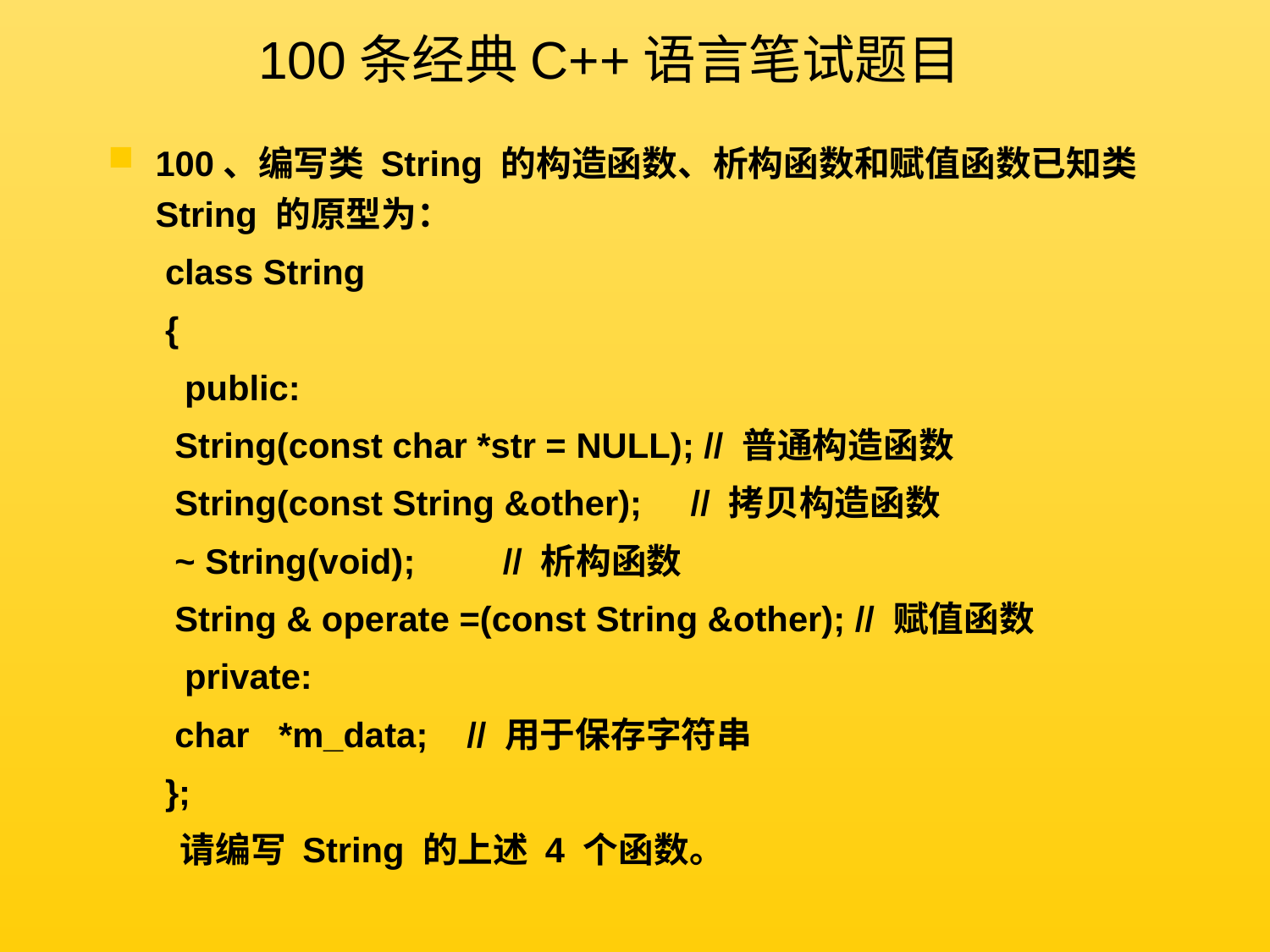

100条经典C++语言笔试题目
100、编写类 String 的构造函数、析构函数和赋值函数已知类 String 的原型为：
	 class String
	 {
	   public:
	  String(const char *str = NULL); // 普通构造函数
	  String(const String &other);     // 拷贝构造函数
	  ~ String(void);         // 析构函数
	  String & operate =(const String &other); // 赋值函数
	   private:
	  char   *m_data;    // 用于保存字符串
	 };
	  请编写 String 的上述 4 个函数。